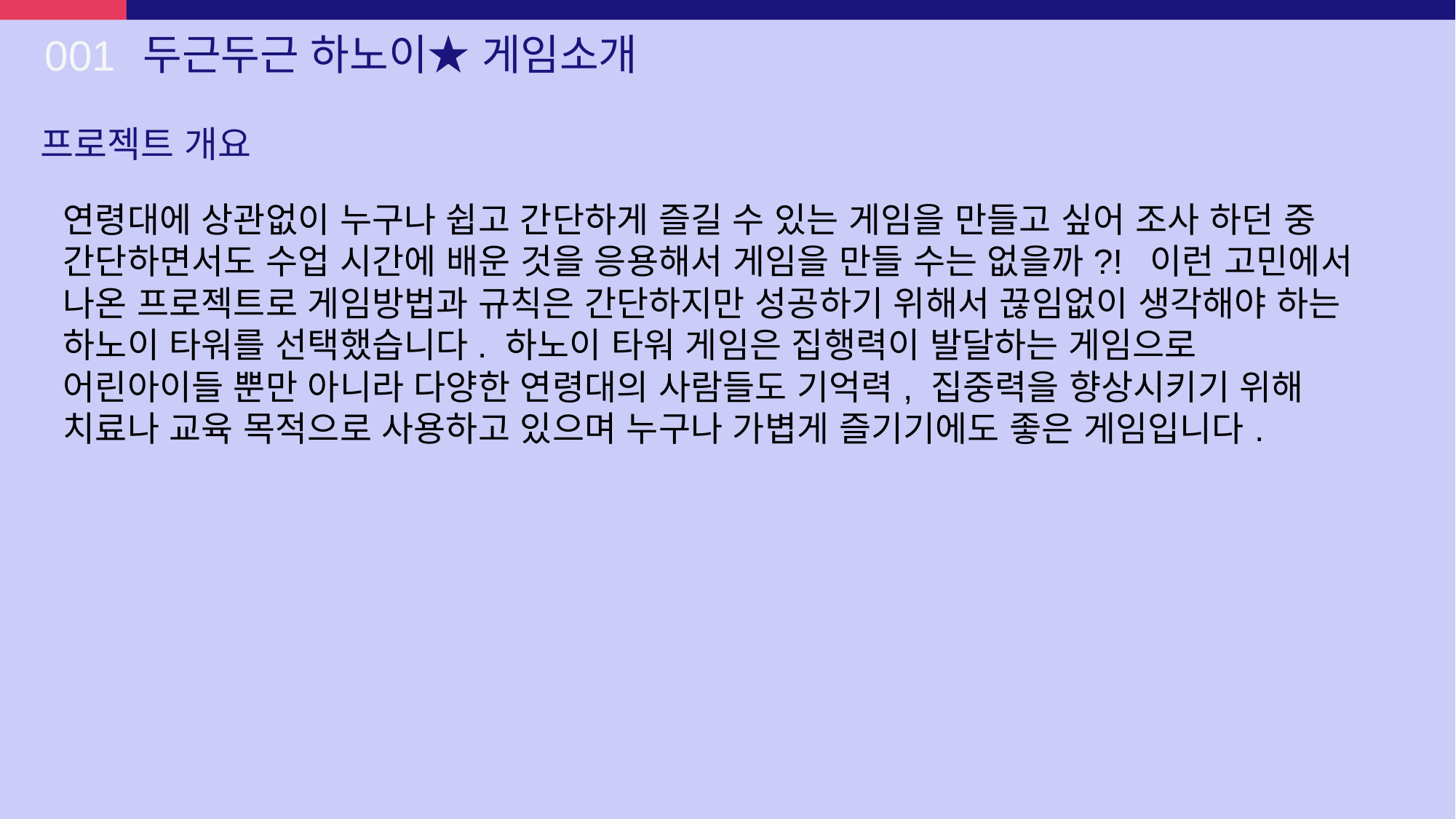

두근두근 하노이★ 게임소개
001
프로젝트 개요
연령대에 상관없이 누구나 쉽고 간단하게 즐길 수 있는 게임을 만들고 싶어 조사 하던 중
간단하면서도 수업 시간에 배운 것을 응용해서 게임을 만들 수는 없을까?!  이런 고민에서 나온 프로젝트로 게임방법과 규칙은 간단하지만 성공하기 위해서 끊임없이 생각해야 하는 하노이 타워를 선택했습니다. 하노이 타워 게임은 집행력이 발달하는 게임으로
어린아이들 뿐만 아니라 다양한 연령대의 사람들도 기억력, 집중력을 향상시키기 위해
치료나 교육 목적으로 사용하고 있으며 누구나 가볍게 즐기기에도 좋은 게임입니다.